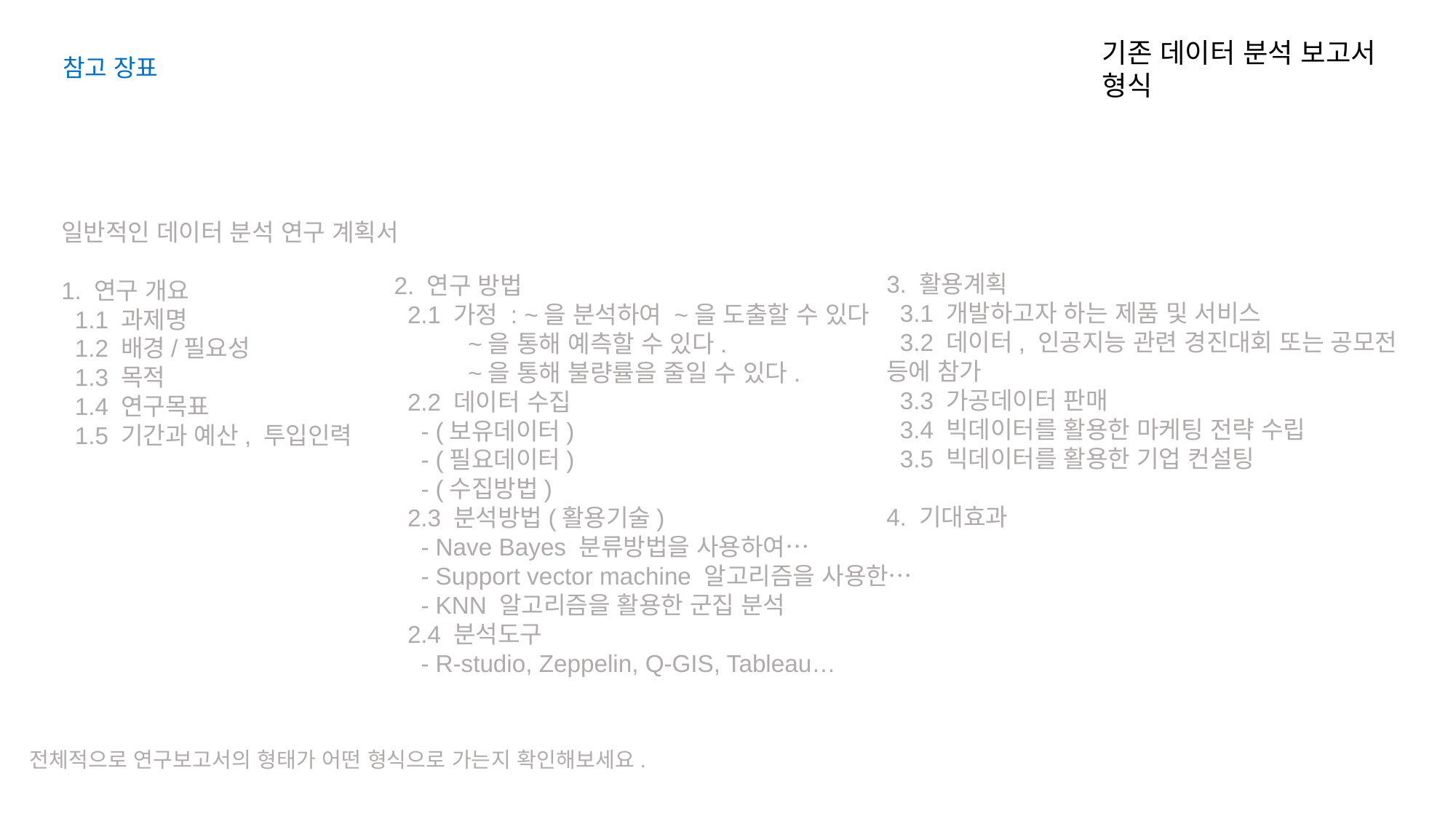

기존 데이터 분석 보고서 형식
참고 장표
일반적인 데이터 분석 연구 계획서

1. 연구 개요
  1.1 과제명
  1.2 배경/필요성
  1.3 목적
  1.4 연구목표
  1.5 기간과 예산, 투입인력

2. 연구 방법
  2.1 가정 : ~을 분석하여 ~을 도출할 수 있다
           ~을 통해 예측할 수 있다.
           ~을 통해 불량률을 줄일 수 있다.
  2.2 데이터 수집
    - (보유데이터)
    - (필요데이터)
    - (수집방법)
  2.3 분석방법(활용기술)
    - Nave Bayes 분류방법을 사용하여…
    - Support vector machine 알고리즘을 사용한…
    - KNN 알고리즘을 활용한 군집 분석
  2.4 분석도구
    - R-studio, Zeppelin, Q-GIS, Tableau…
3. 활용계획
  3.1 개발하고자 하는 제품 및 서비스
  3.2 데이터, 인공지능 관련 경진대회 또는 공모전 등에 참가
  3.3 가공데이터 판매
  3.4 빅데이터를 활용한 마케팅 전략 수립
  3.5 빅데이터를 활용한 기업 컨설팅

4. 기대효과
전체적으로 연구보고서의 형태가 어떤 형식으로 가는지 확인해보세요.